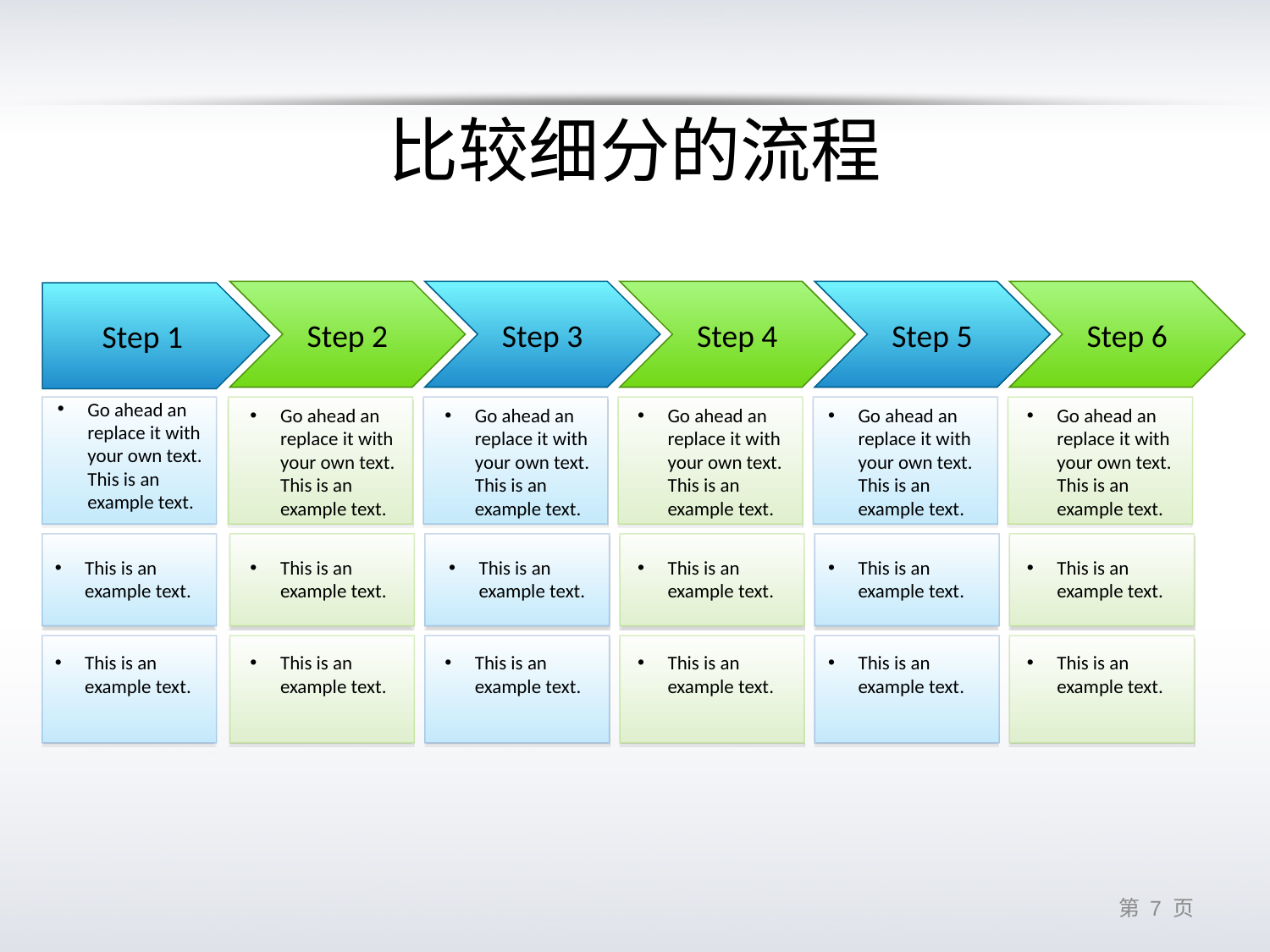

# 比较细分的流程
Step 6
Step 2
Step 3
Step 4
Step 5
Step 1
Go ahead an replace it with your own text. This is an example text.

Go ahead an replace it with your own text. This is an example text.

Go ahead an replace it with your own text. This is an example text.

Go ahead an replace it with your own text. This is an example text.

Go ahead an replace it with your own text. This is an example text.

Go ahead an replace it with your own text. This is an example text.
This is an example text.
This is an example text.
This is an example text.
This is an example text.
This is an example text.
This is an example text.
This is an example text.
This is an example text.
This is an example text.
This is an example text.
This is an example text.
This is an example text.
第 7 页